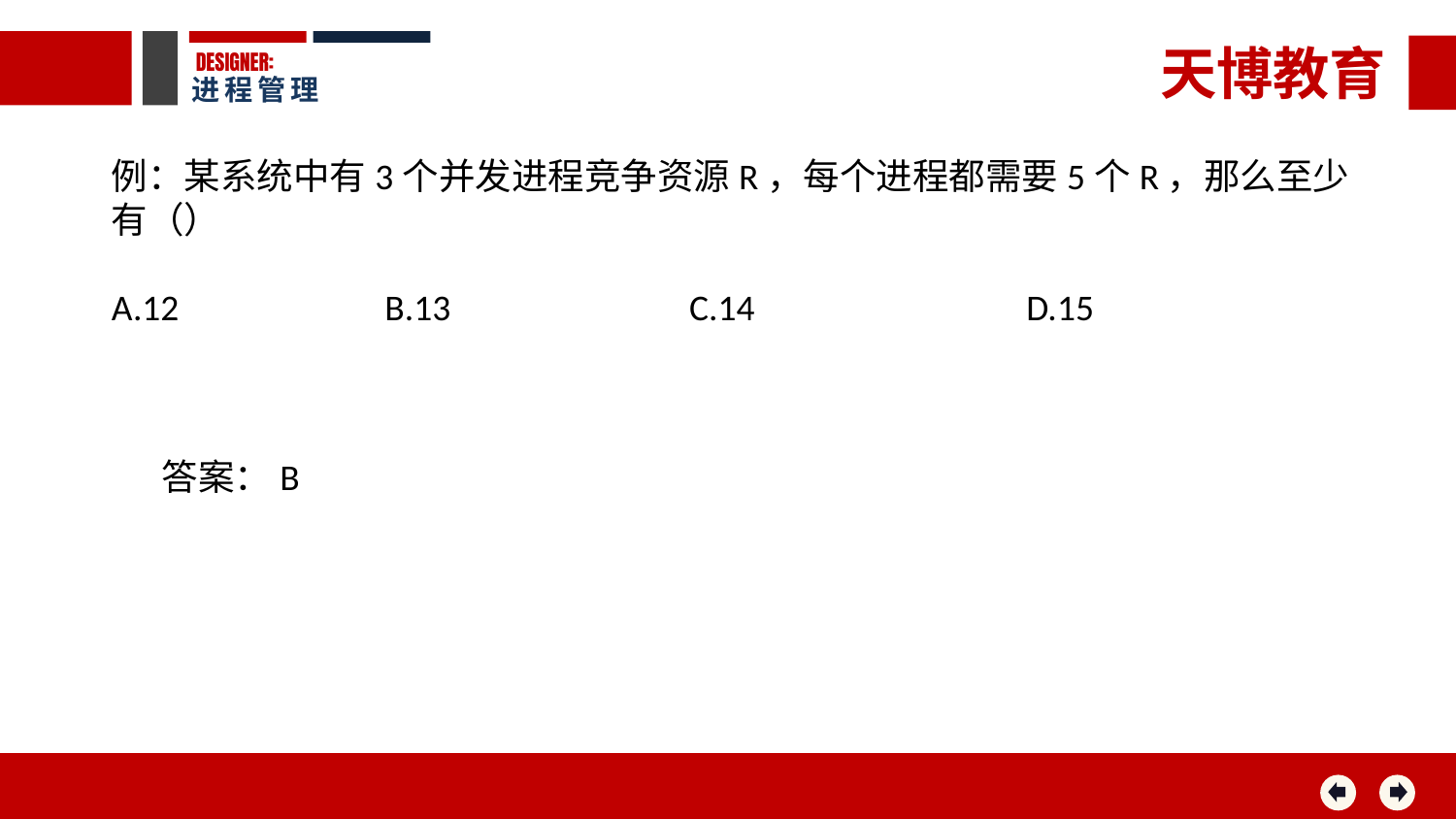

天博教育
DESIGNER:
进程管理
例：某系统中有3个并发进程竞争资源R，每个进程都需要5个R，那么至少有（）

A.12                         B.13                             C.14                                 D.15

答案：B